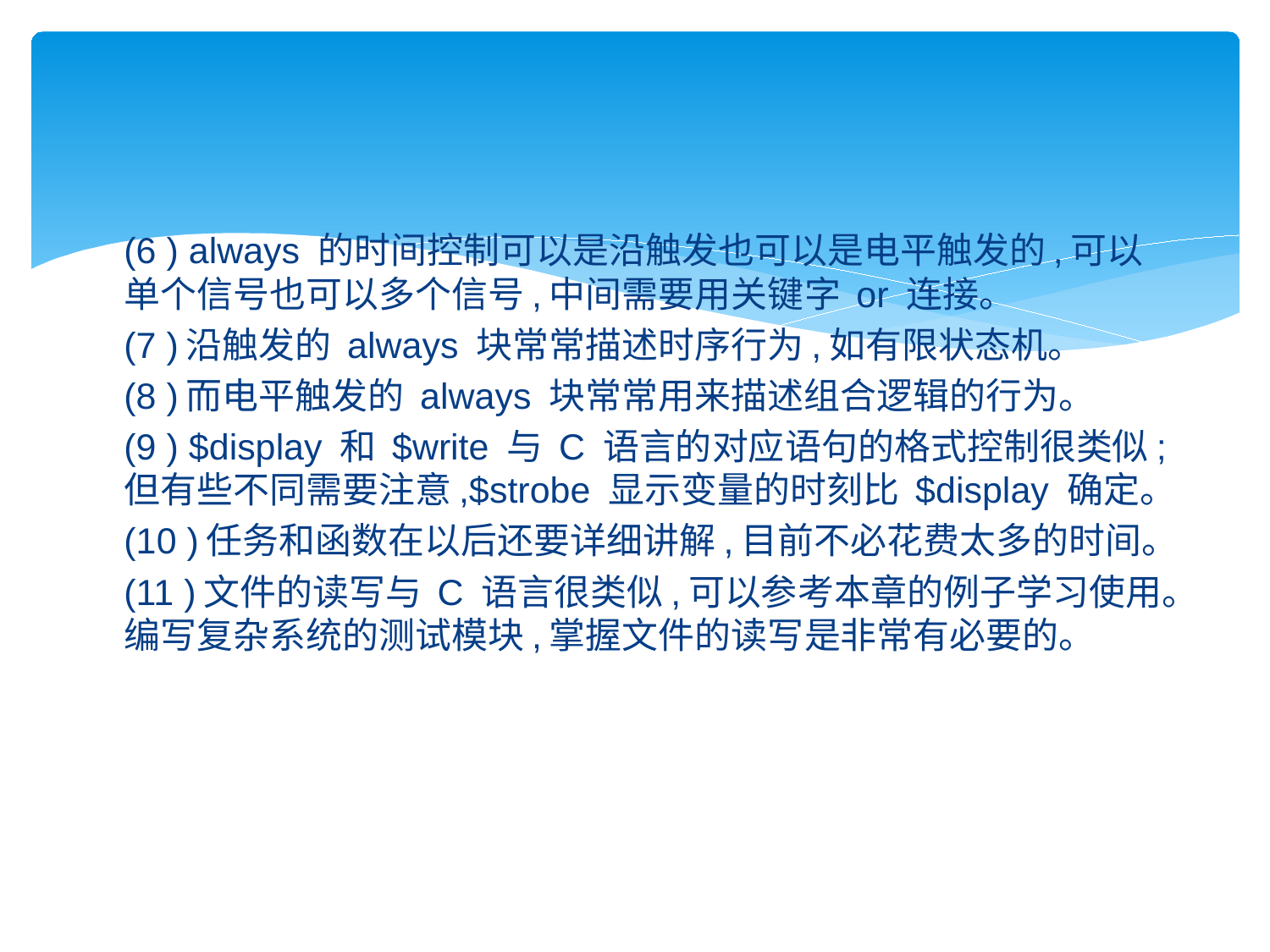

#
(6 ) always 的时间控制可以是沿触发也可以是电平触发的,可以单个信号也可以多个信号,中间需要用关键字 or 连接。
(7 )沿触发的 always 块常常描述时序行为,如有限状态机。
(8 )而电平触发的 always 块常常用来描述组合逻辑的行为。
(9 ) $display 和 $write 与 C 语言的对应语句的格式控制很类似;但有些不同需要注意,$strobe 显示变量的时刻比 $display 确定。
(10 )任务和函数在以后还要详细讲解,目前不必花费太多的时间。
(11 )文件的读写与 C 语言很类似,可以参考本章的例子学习使用。编写复杂系统的测试模块,掌握文件的读写是非常有必要的。